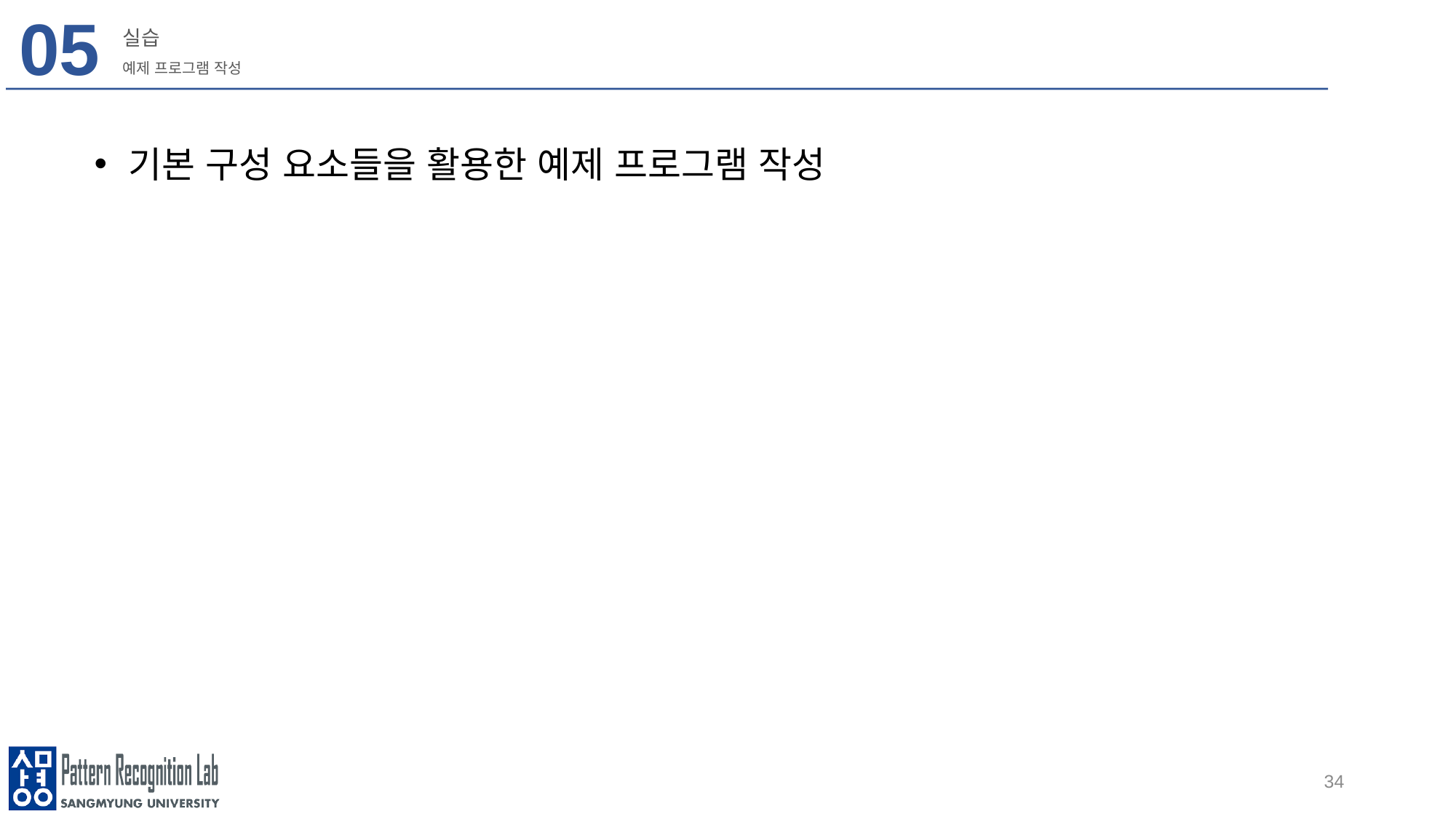

05
# 실습
예제 프로그램 작성
기본 구성 요소들을 활용한 예제 프로그램 작성
34